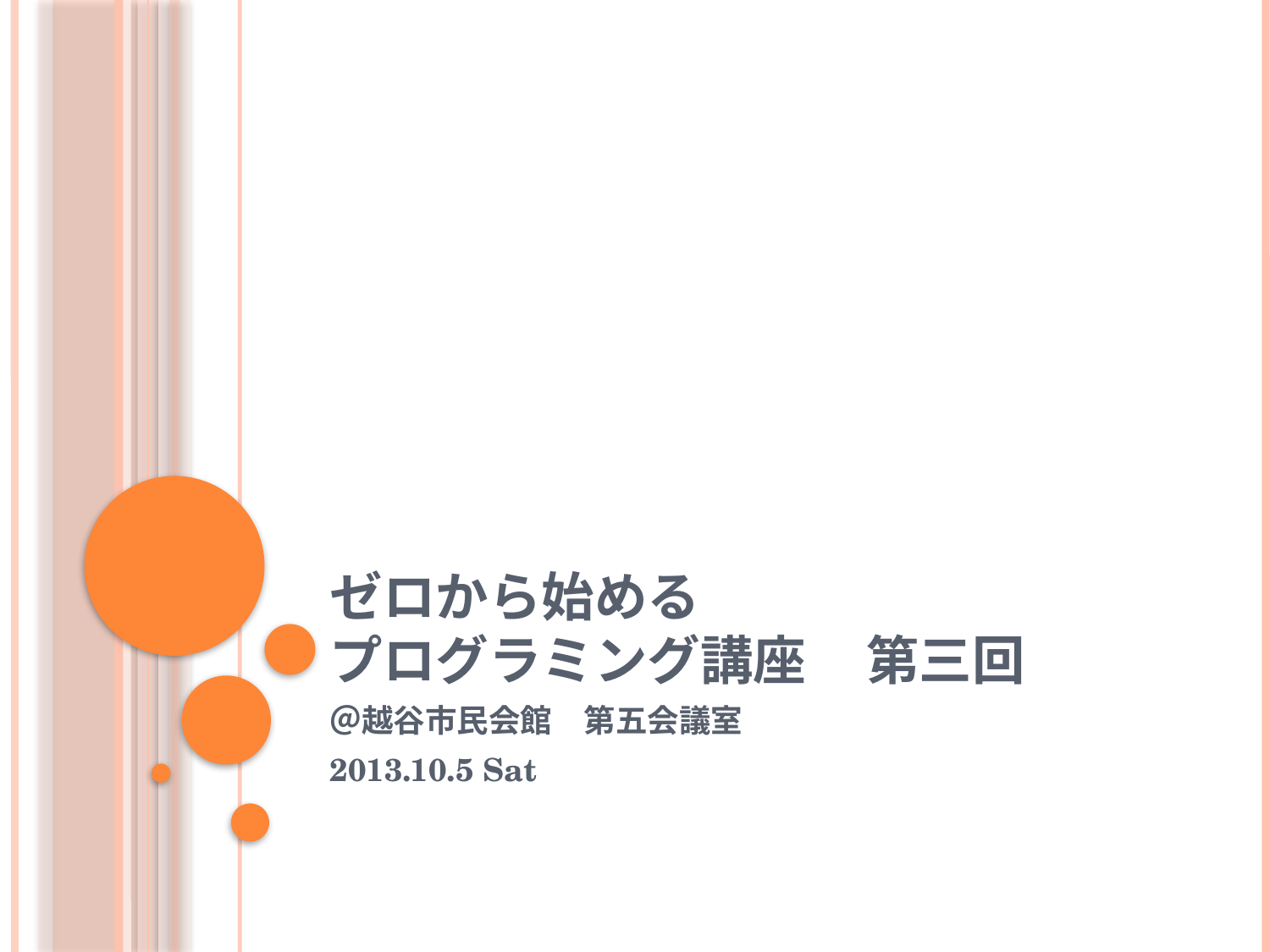

# ゼロから始める プログラミング講座     第三回
＠越谷市民会館　第五会議室
2013.10.5 Sat